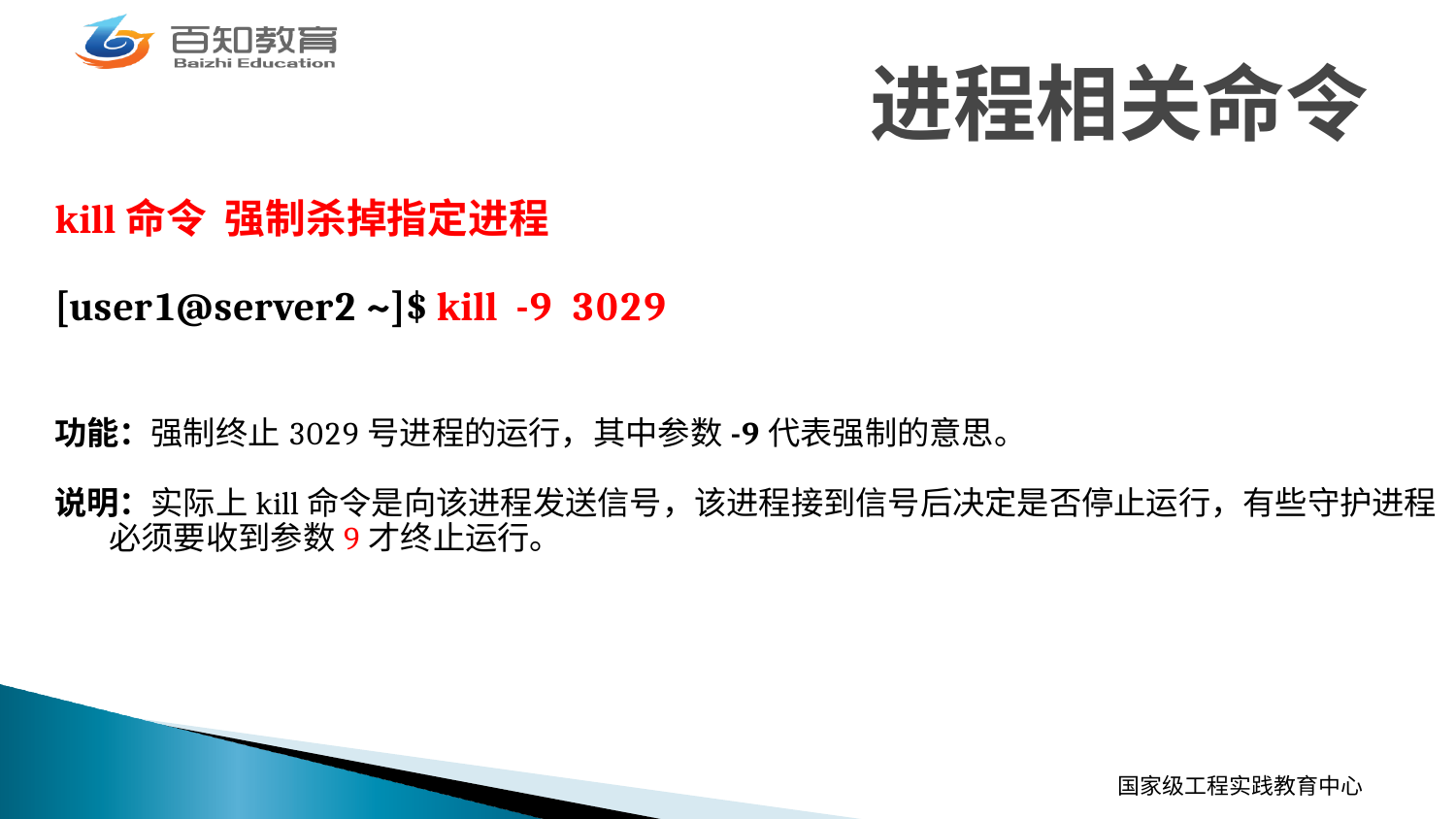

进程相关命令
kill命令  强制杀掉指定进程

[user1@server2 ~]$ kill  -9  3029

功能：强制终止3029号进程的运行，其中参数-9代表强制的意思。

说明：实际上kill命令是向该进程发送信号，该进程接到信号后决定是否停止运行，有些守护进程必须要收到参数9才终止运行。

国家级工程实践教育中心